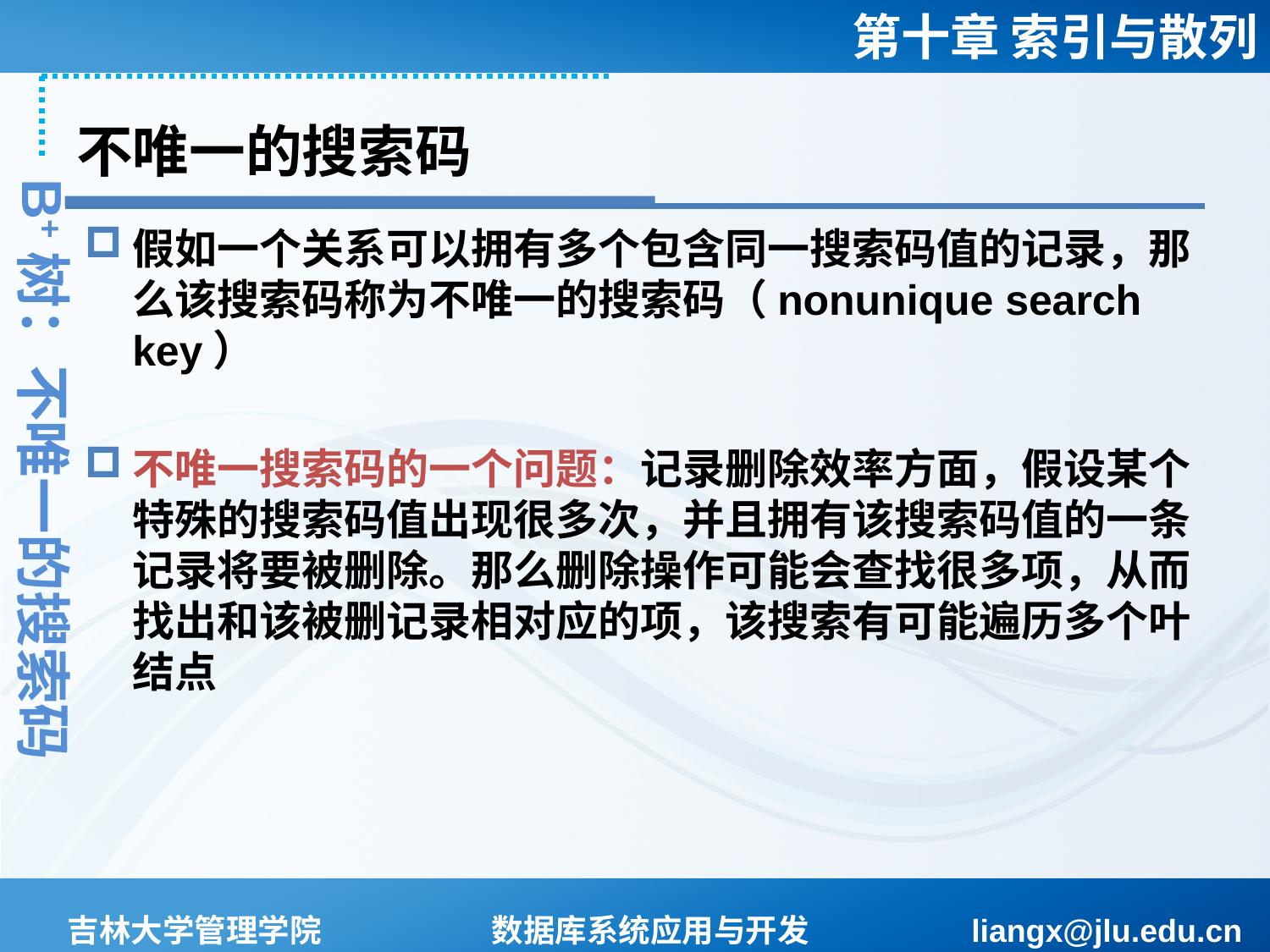

# 不唯一的搜索码
B+树：不唯一的搜索码
假如一个关系可以拥有多个包含同一搜索码值的记录，那么该搜索码称为不唯一的搜索码（nonunique search key）

不唯一搜索码的一个问题：记录删除效率方面，假设某个特殊的搜索码值出现很多次，并且拥有该搜索码值的一条记录将要被删除。那么删除操作可能会查找很多项，从而找出和该被删记录相对应的项，该搜索有可能遍历多个叶结点